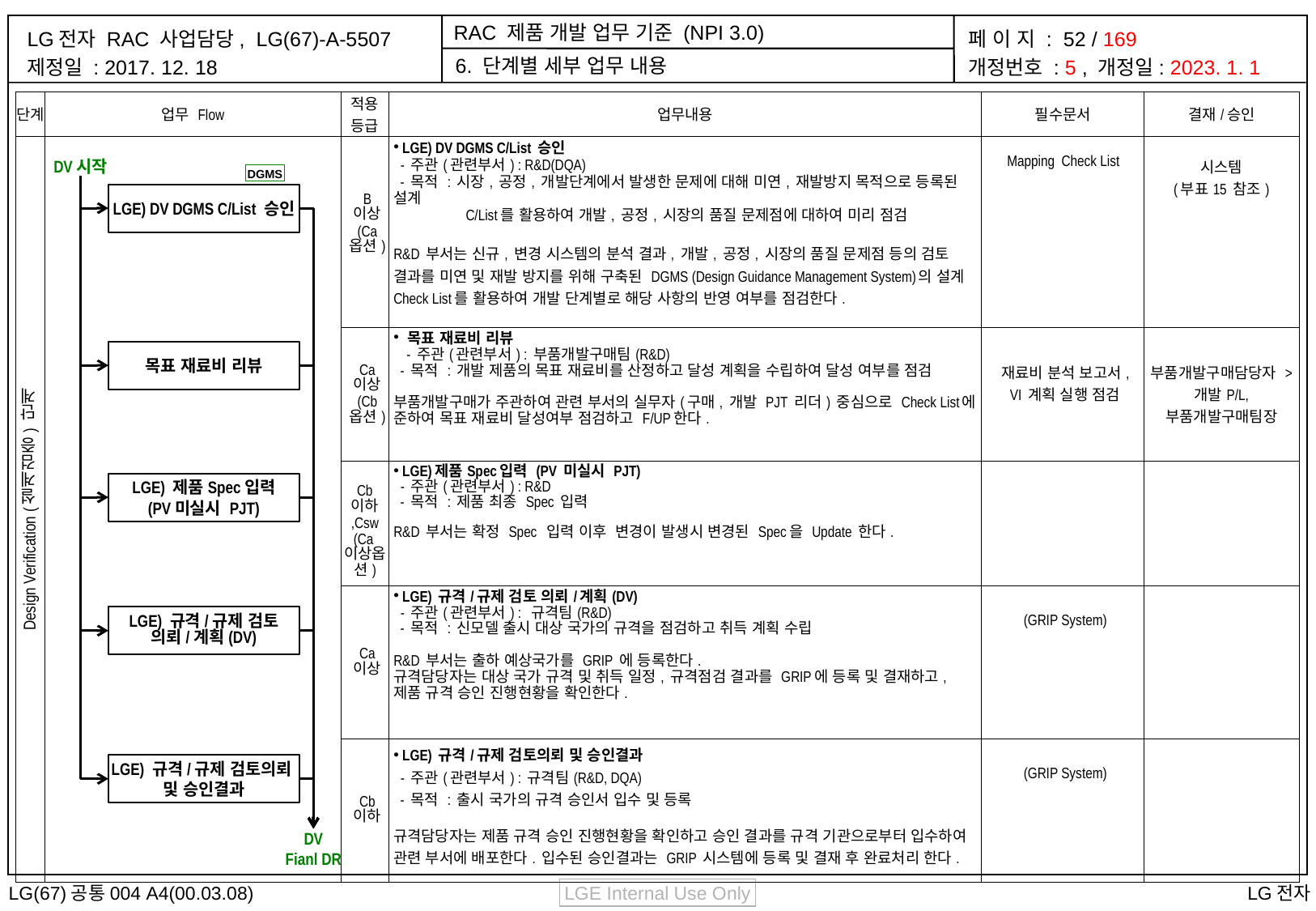

6. 단계별 세부 업무 내용
| 단계 | 업무 Flow | 적용 등급 | 업무내용 | 필수문서 | 결재/승인 |
| --- | --- | --- | --- | --- | --- |
| Design Verification (설계검증) 단계 |  | B 이상 (Ca 옵션) | LGE) DV DGMS C/List 승인 - 주관(관련부서) : R&D(DQA) - 목적 : 시장, 공정, 개발단계에서 발생한 문제에 대해 미연, 재발방지 목적으로 등록된 설계 C/List를 활용하여 개발, 공정, 시장의 품질 문제점에 대하여 미리 점검 R&D 부서는 신규, 변경 시스템의 분석 결과, 개발, 공정, 시장의 품질 문제점 등의 검토 결과를 미연 및 재발 방지를 위해 구축된 DGMS (Design Guidance Management System)의 설계 Check List를 활용하여 개발 단계별로 해당 사항의 반영 여부를 점검한다. | Mapping Check List | 시스템 (부표15 참조) |
|  |  | Ca 이상 (Cb 옵션) | 목표 재료비 리뷰 - 주관(관련부서) : 부품개발구매팀(R&D) - 목적 : 개발 제품의 목표 재료비를 산정하고 달성 계획을 수립하여 달성 여부를 점검 부품개발구매가 주관하여 관련 부서의 실무자(구매, 개발 PJT 리더) 중심으로 Check List에 준하여 목표 재료비 달성여부 점검하고 F/UP한다. | 재료비 분석 보고서, VI 계획 실행 점검 | 부품개발구매담당자 > 개발P/L, 부품개발구매팀장 |
|  |  | Cb 이하 ,Csw (Ca이상옵션) | LGE)제품Spec입력 (PV 미실시 PJT) - 주관(관련부서) : R&D - 목적 : 제품 최종 Spec 입력 R&D 부서는 확정 Spec 입력 이후 변경이 발생시 변경된 Spec을 Update 한다. |  |  |
|  |  | Ca 이상 | LGE) 규격/규제 검토 의뢰/계획(DV) - 주관(관련부서) : 규격팀(R&D) - 목적 : 신모델 출시 대상 국가의 규격을 점검하고 취득 계획 수립 R&D 부서는 출하 예상국가를 GRIP 에 등록한다. 규격담당자는 대상 국가 규격 및 취득 일정, 규격점검 결과를 GRIP에 등록 및 결재하고, 제품 규격 승인 진행현황을 확인한다. | (GRIP System) |  |
|  |  | Cb 이하 | LGE) 규격/규제 검토의뢰 및 승인결과 - 주관(관련부서) : 규격팀(R&D, DQA) - 목적 : 출시 국가의 규격 승인서 입수 및 등록 규격담당자는 제품 규격 승인 진행현황을 확인하고 승인 결과를 규격 기관으로부터 입수하여 관련 부서에 배포한다. 입수된 승인결과는 GRIP 시스템에 등록 및 결재 후 완료처리 한다. | (GRIP System) |  |
DV시작
DGMS
LGE) DV DGMS C/List 승인
목표 재료비 리뷰
LGE) 제품Spec입력
(PV미실시 PJT)
LGE) 규격/규제 검토
의뢰/계획(DV)
LGE) 규격/규제 검토의뢰
및 승인결과
DV
Fianl DR